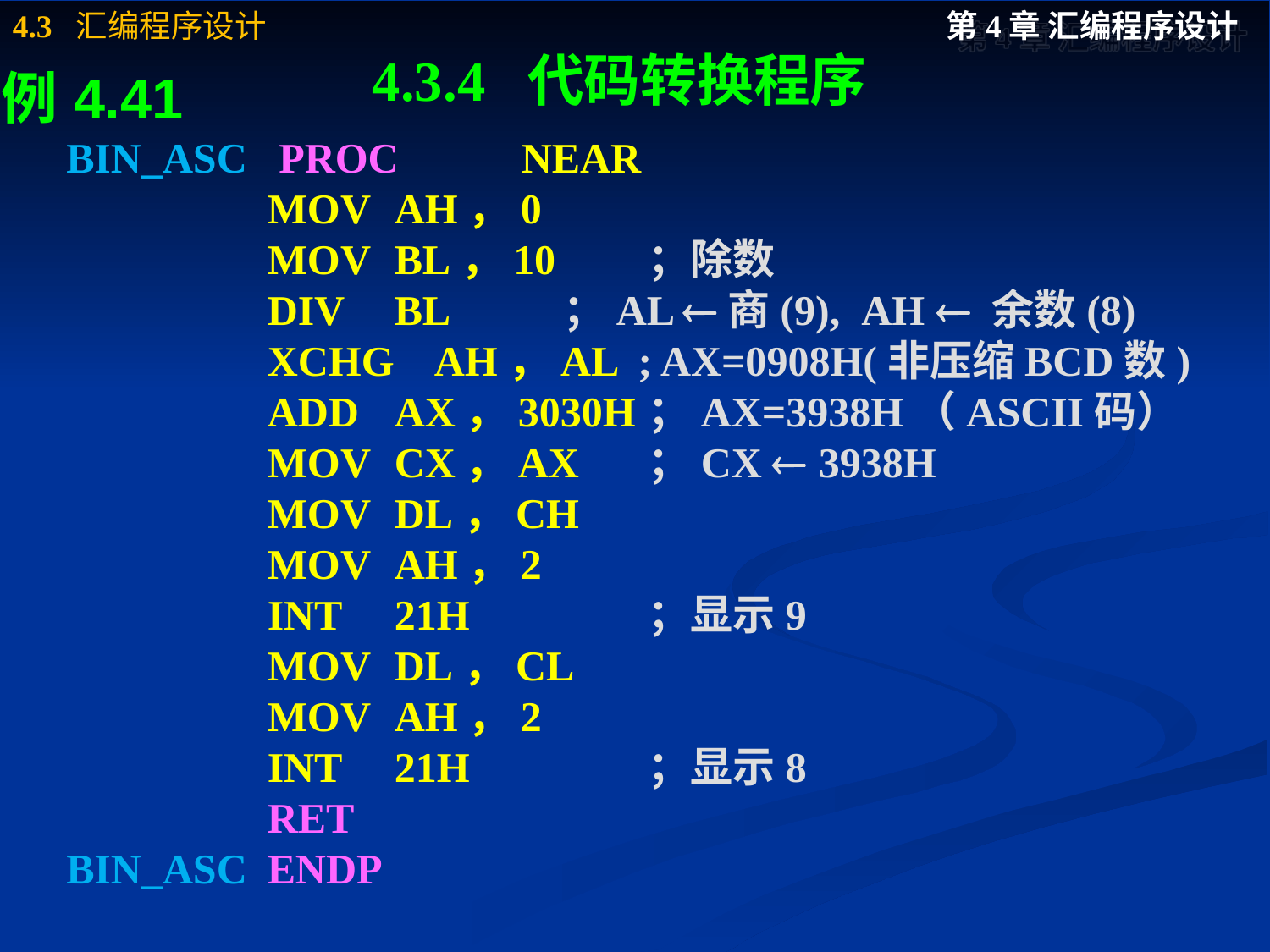

# 4.3.4  代码转换程序
例4.41
BIN_ASC   PROC	NEAR
		MOV	AH，0
		MOV	BL，10	；除数
		DIV	BL	　；AL ←商(9),  AH ← 余数(8)
		XCHG    AH，AL  ; AX=0908H(非压缩BCD数)
		ADD	AX，3030H	；AX=3938H（ASCII码）
		MOV	CX，AX	；CX ← 3938H
		MOV	DL，CH
		MOV	AH，2
		INT	21H		；显示9
		MOV	DL，CL
		MOV	AH，2
		INT	21H		；显示8
		RET
BIN_ASC	ENDP